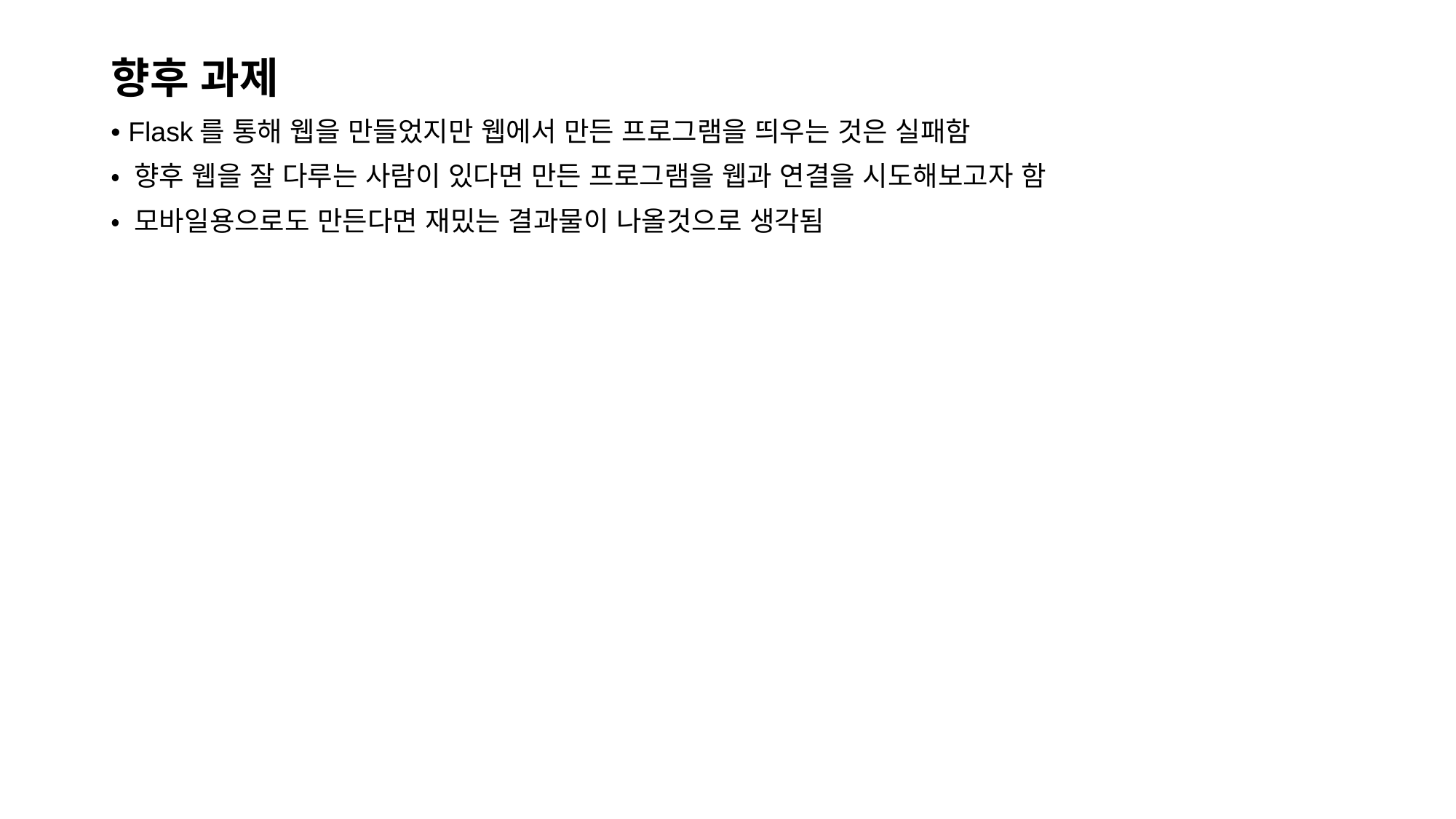

향후 과제
• Flask를 통해 웹을 만들었지만 웹에서 만든 프로그램을 띄우는 것은 실패함
• 향후 웹을 잘 다루는 사람이 있다면 만든 프로그램을 웹과 연결을 시도해보고자 함
• 모바일용으로도 만든다면 재밌는 결과물이 나올것으로 생각됨